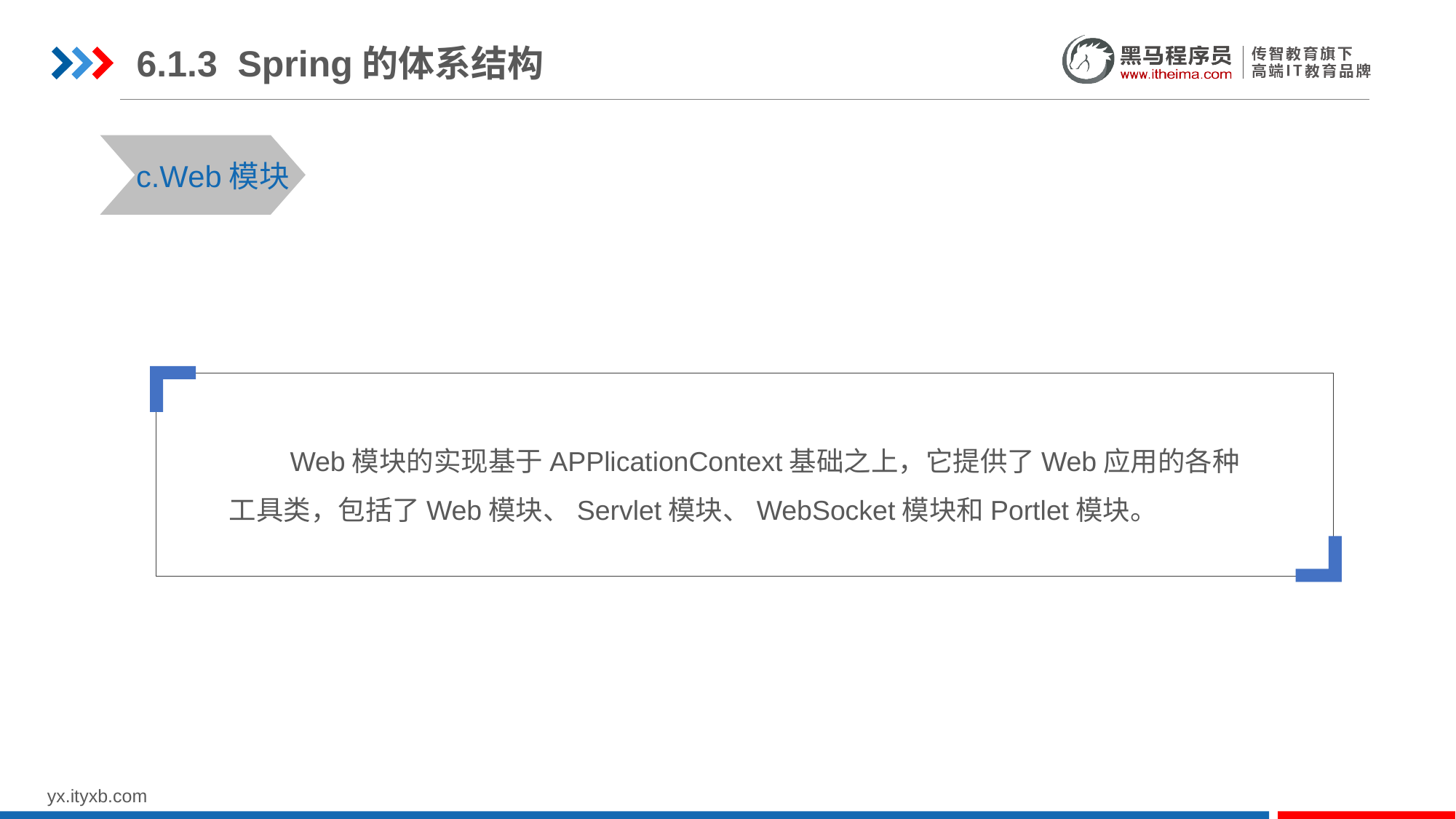

6.1.3  Spring的体系结构

STEP  01
STEP  03
c.Web模块

        Web模块的实现基于APPlicationContext基础之上，它提供了Web应用的各种工具类，包括了Web模块、Servlet模块、WebSocket模块和Portlet模块。